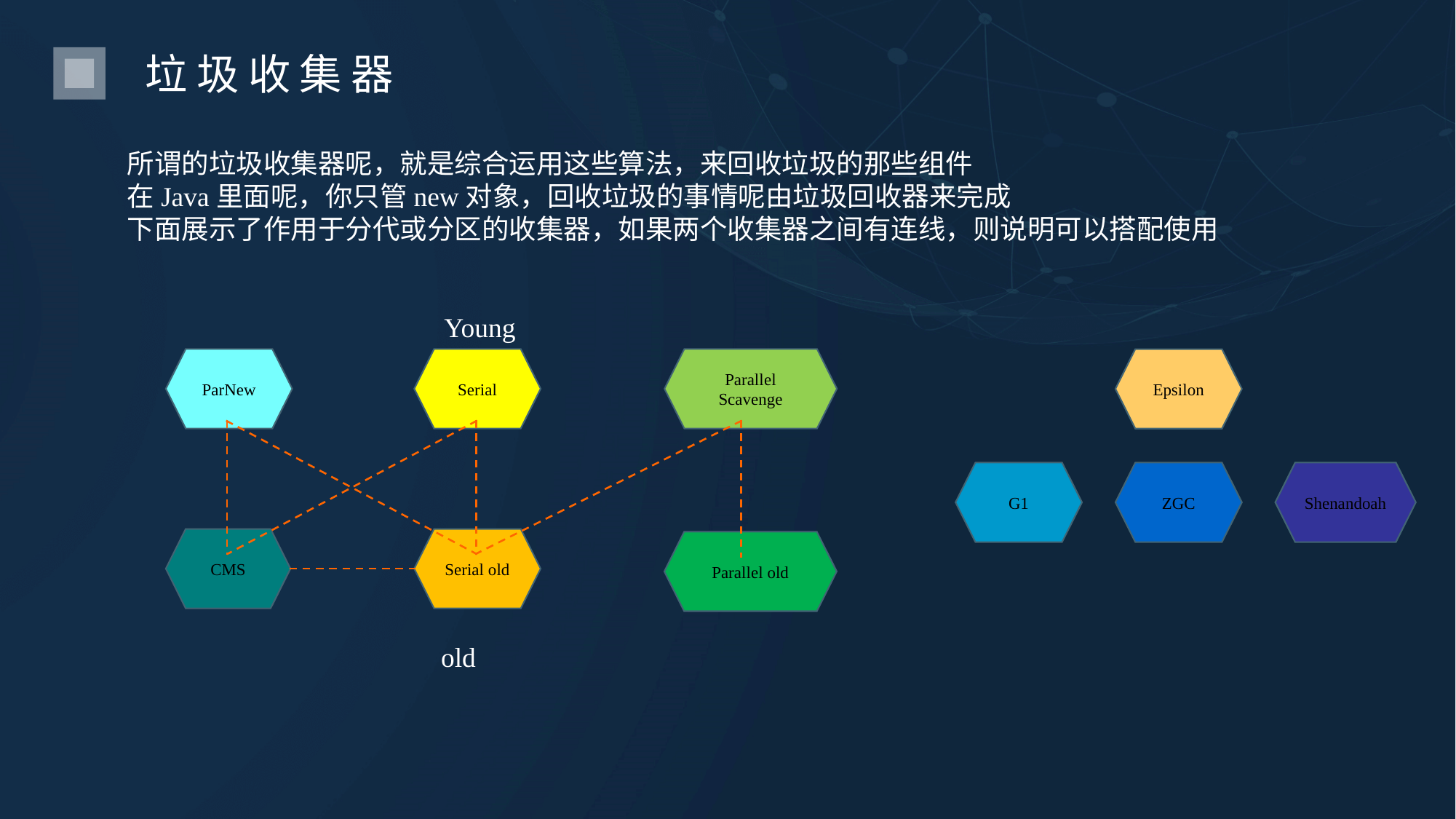

垃圾收集器

所谓的垃圾收集器呢，就是综合运用这些算法，来回收垃圾的那些组件
在Java里面呢，你只管new对象，回收垃圾的事情呢由垃圾回收器来完成
下面展示了作用于分代或分区的收集器，如果两个收集器之间有连线，则说明可以搭配使用
Young
ParNew
Serial
Parallel Scavenge
Epsilon
G1
ZGC
Shenandoah
CMS
Serial old
Parallel old
old